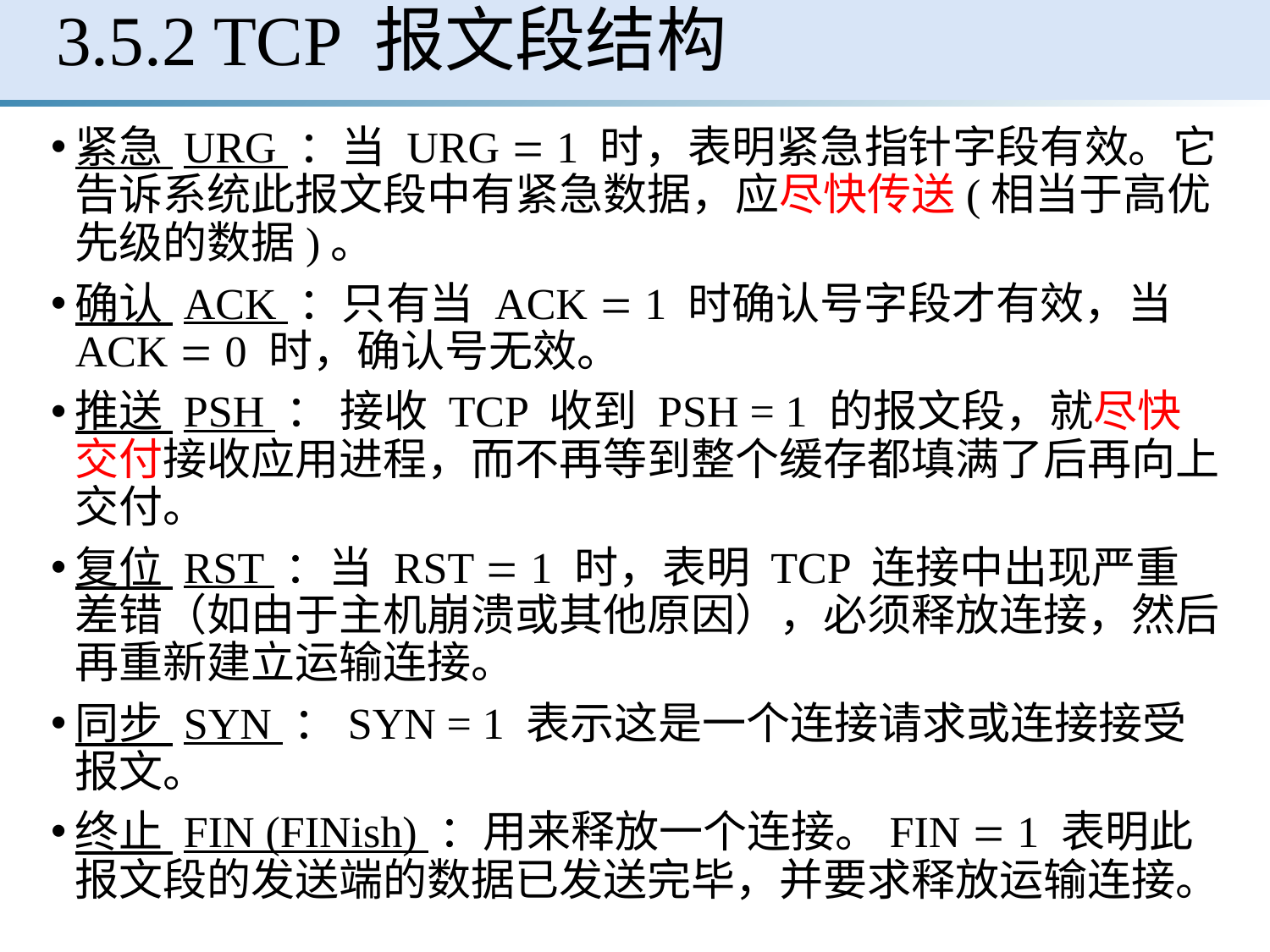

3.5.2 TCP 报文段结构
紧急 URG ：当 URG = 1 时，表明紧急指针字段有效。它告诉系统此报文段中有紧急数据，应尽快传送(相当于高优先级的数据)。
确认 ACK ：只有当 ACK = 1 时确认号字段才有效，当 ACK = 0 时，确认号无效。
推送 PSH ： 接收 TCP 收到 PSH = 1 的报文段，就尽快交付接收应用进程，而不再等到整个缓存都填满了后再向上交付。
复位 RST ：当 RST = 1 时，表明 TCP 连接中出现严重差错（如由于主机崩溃或其他原因），必须释放连接，然后再重新建立运输连接。
同步 SYN ：SYN = 1 表示这是一个连接请求或连接接受报文。
终止 FIN (FINish) ：用来释放一个连接。FIN = 1 表明此报文段的发送端的数据已发送完毕，并要求释放运输连接。